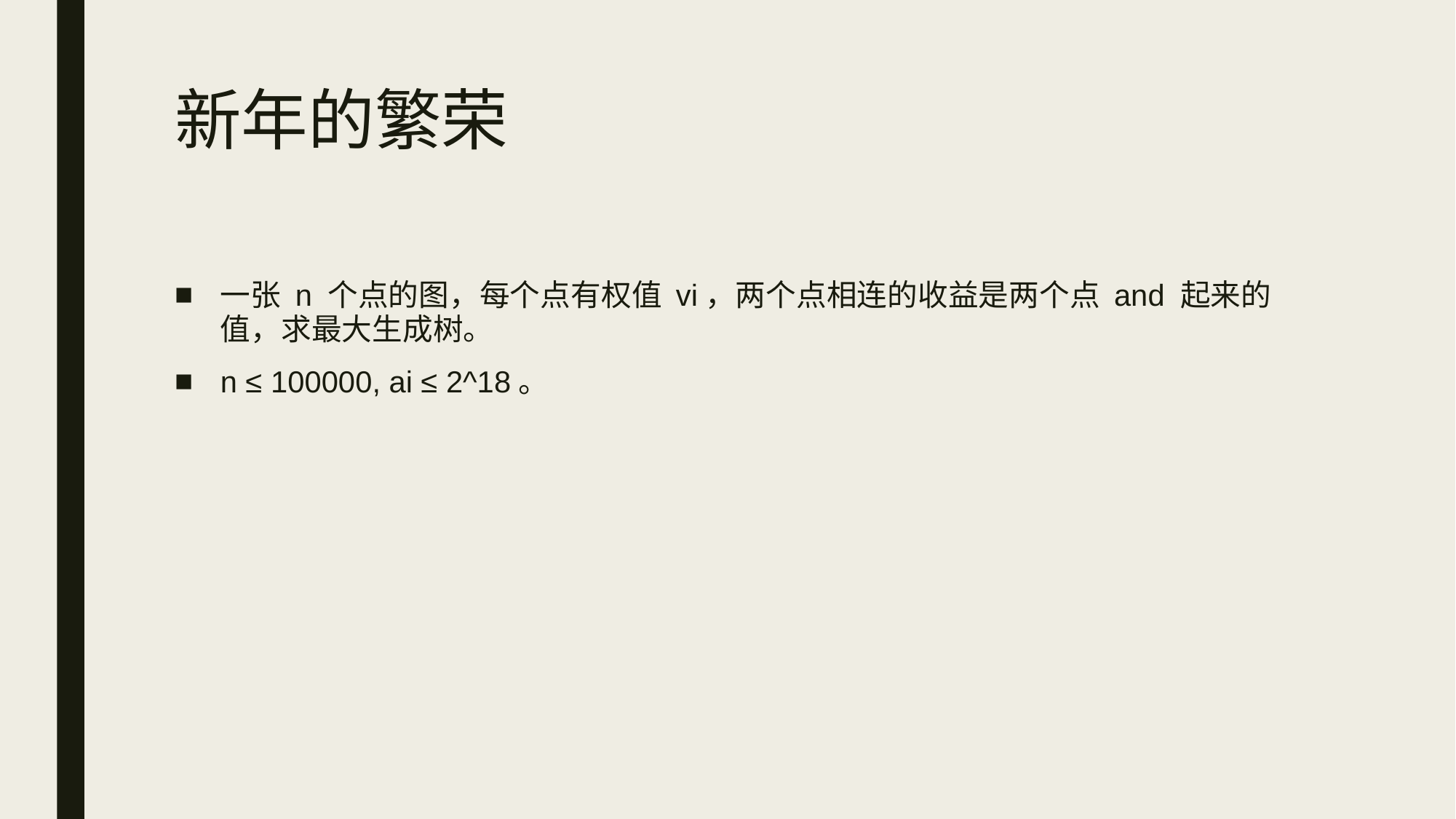

# 新年的繁荣
一张 n 个点的图，每个点有权值 vi，两个点相连的收益是两个点 and 起来的值，求最大生成树。
n ≤ 100000, ai ≤ 2^18。